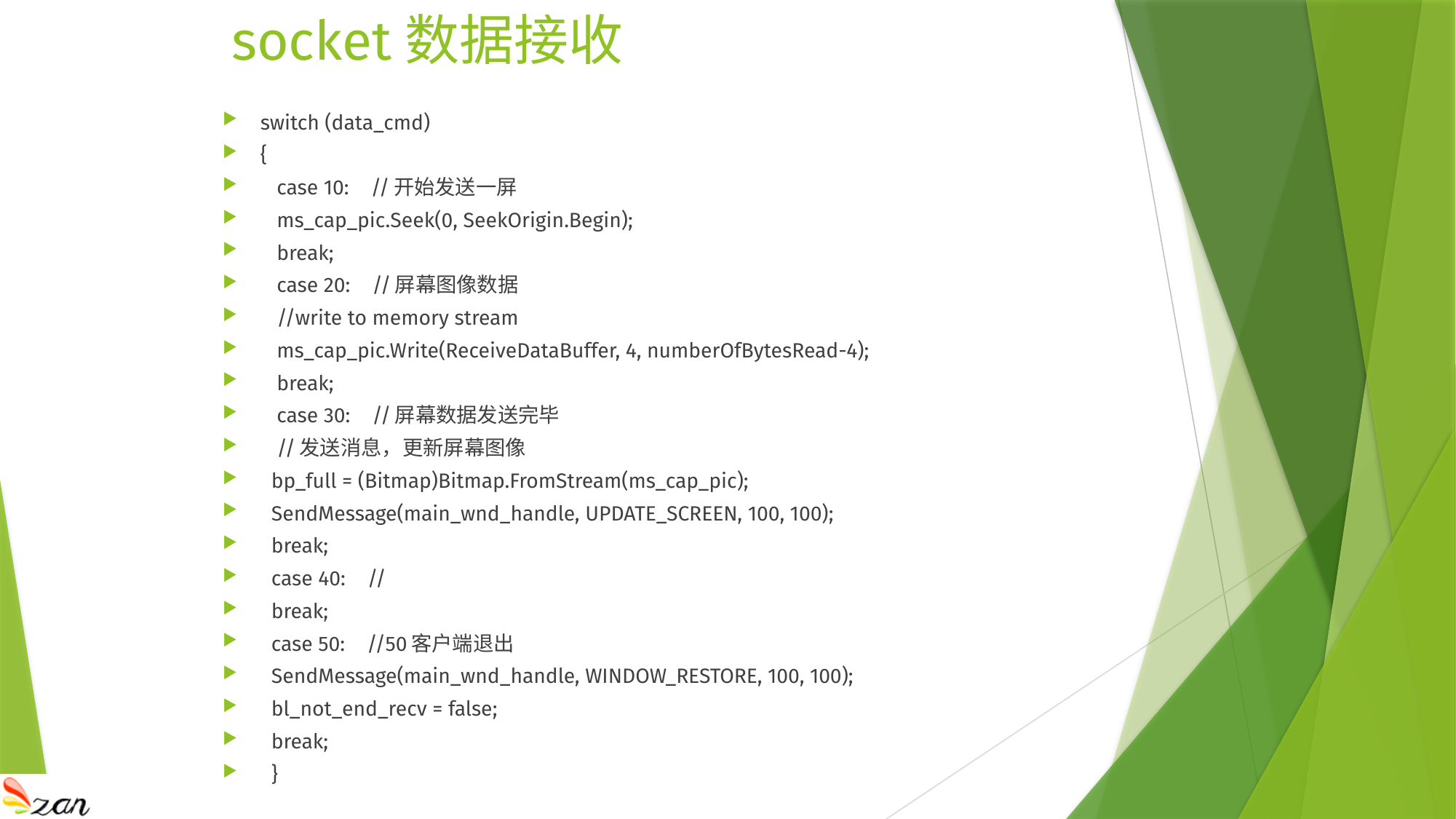

# socket数据接收
switch (data_cmd)
{
   case 10:    //开始发送一屏
   ms_cap_pic.Seek(0, SeekOrigin.Begin);
   break;
   case 20:    //屏幕图像数据
   //write to memory stream
   ms_cap_pic.Write(ReceiveDataBuffer, 4, numberOfBytesRead-4);
   break;
   case 30:    //屏幕数据发送完毕
   //发送消息，更新屏幕图像
  bp_full = (Bitmap)Bitmap.FromStream(ms_cap_pic);
  SendMessage(main_wnd_handle, UPDATE_SCREEN, 100, 100);
  break;
  case 40:    //
  break;
  case 50:    //50客户端退出
  SendMessage(main_wnd_handle, WINDOW_RESTORE, 100, 100);
  bl_not_end_recv = false;
  break;
  }